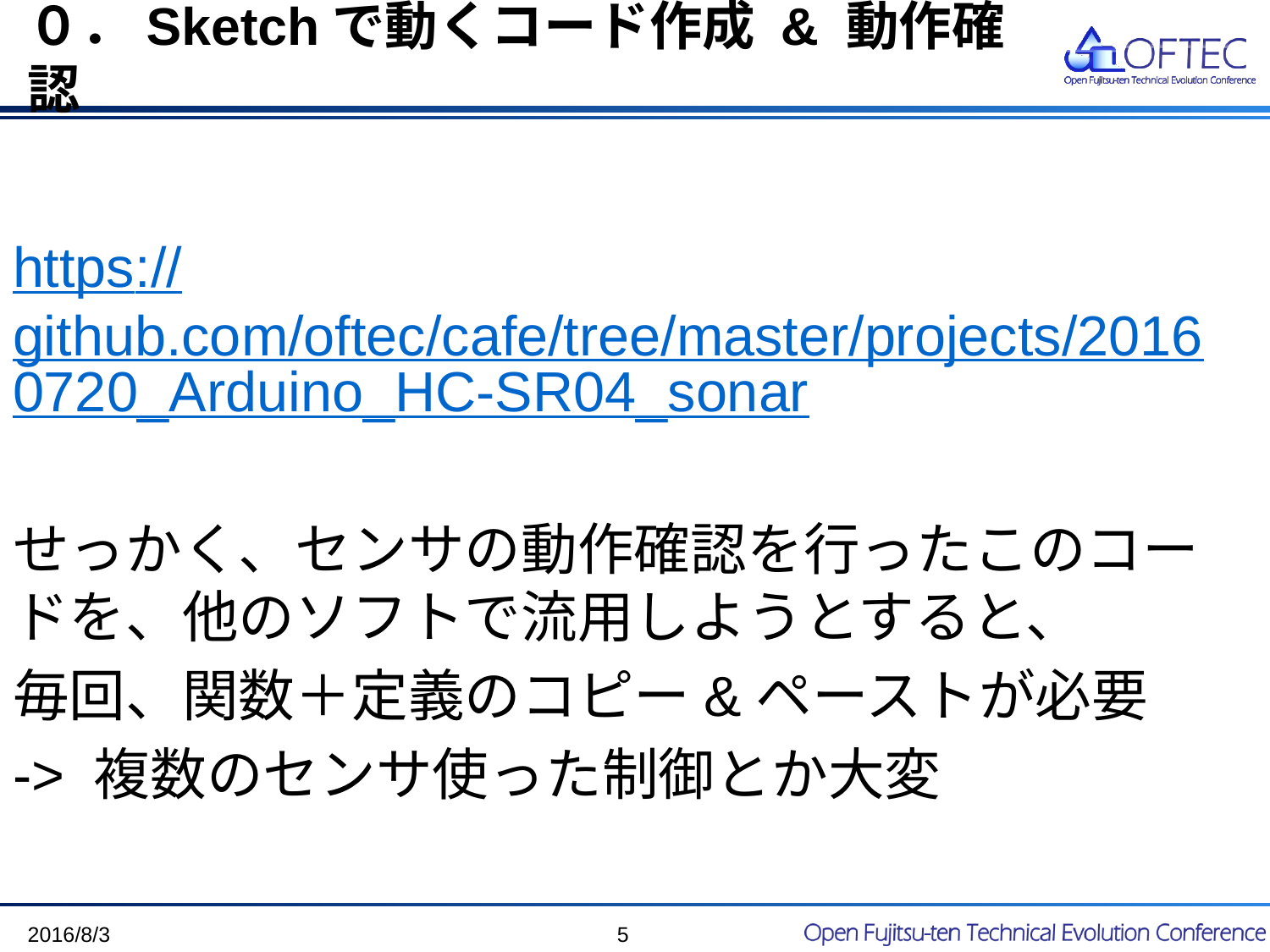

# ０．Sketchで動くコード作成 & 動作確認

https://github.com/oftec/cafe/tree/master/projects/20160720_Arduino_HC-SR04_sonar

せっかく、センサの動作確認を行ったこのコードを、他のソフトで流用しようとすると、
毎回、関数＋定義のコピー&ペーストが必要
-> 複数のセンサ使った制御とか大変

2016/8/3
5